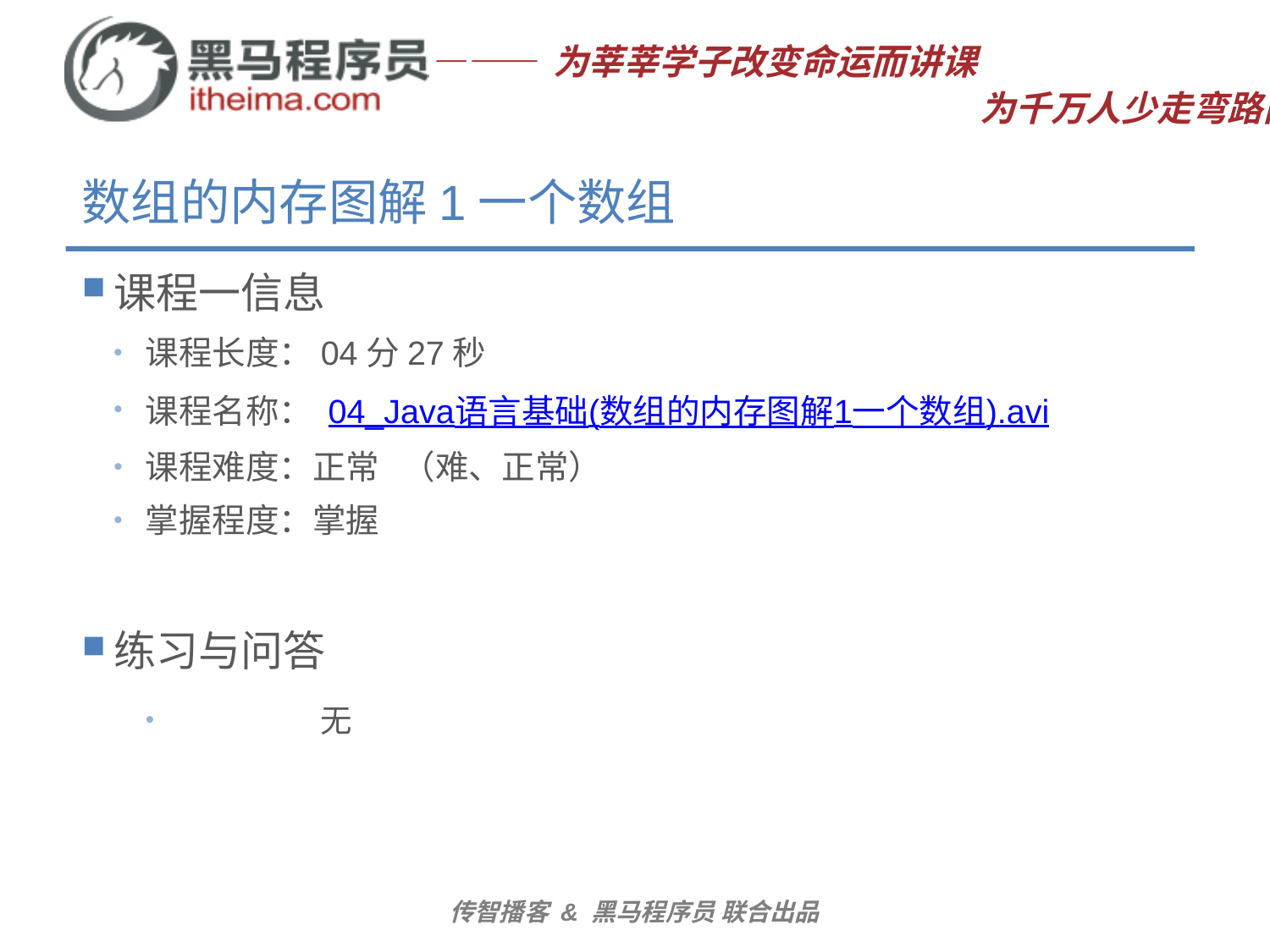

# 数组的内存图解1一个数组
课程一信息
课程长度：04分27秒
课程名称： 04_Java语言基础(数组的内存图解1一个数组).avi
课程难度：正常   （难、正常）
掌握程度：掌握

练习与问答
	无